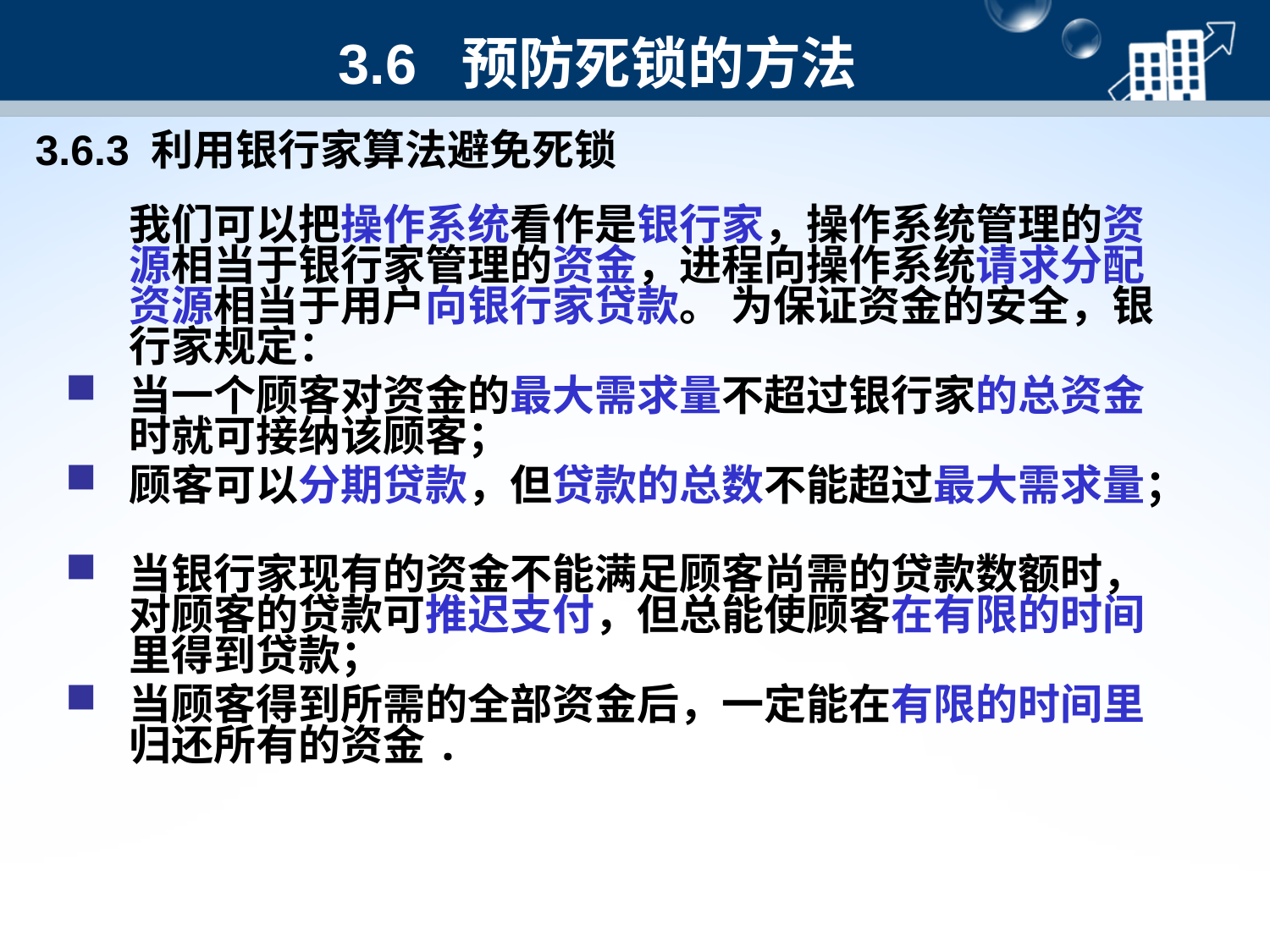

3.6  预防死锁的方法
3.6.3 利用银行家算法避免死锁
	我们可以把操作系统看作是银行家，操作系统管理的资源相当于银行家管理的资金，进程向操作系统请求分配资源相当于用户向银行家贷款。 为保证资金的安全，银行家规定：
当一个顾客对资金的最大需求量不超过银行家的总资金时就可接纳该顾客；
顾客可以分期贷款，但贷款的总数不能超过最大需求量；
当银行家现有的资金不能满足顾客尚需的贷款数额时，对顾客的贷款可推迟支付，但总能使顾客在有限的时间里得到贷款；
当顾客得到所需的全部资金后，一定能在有限的时间里归还所有的资金.